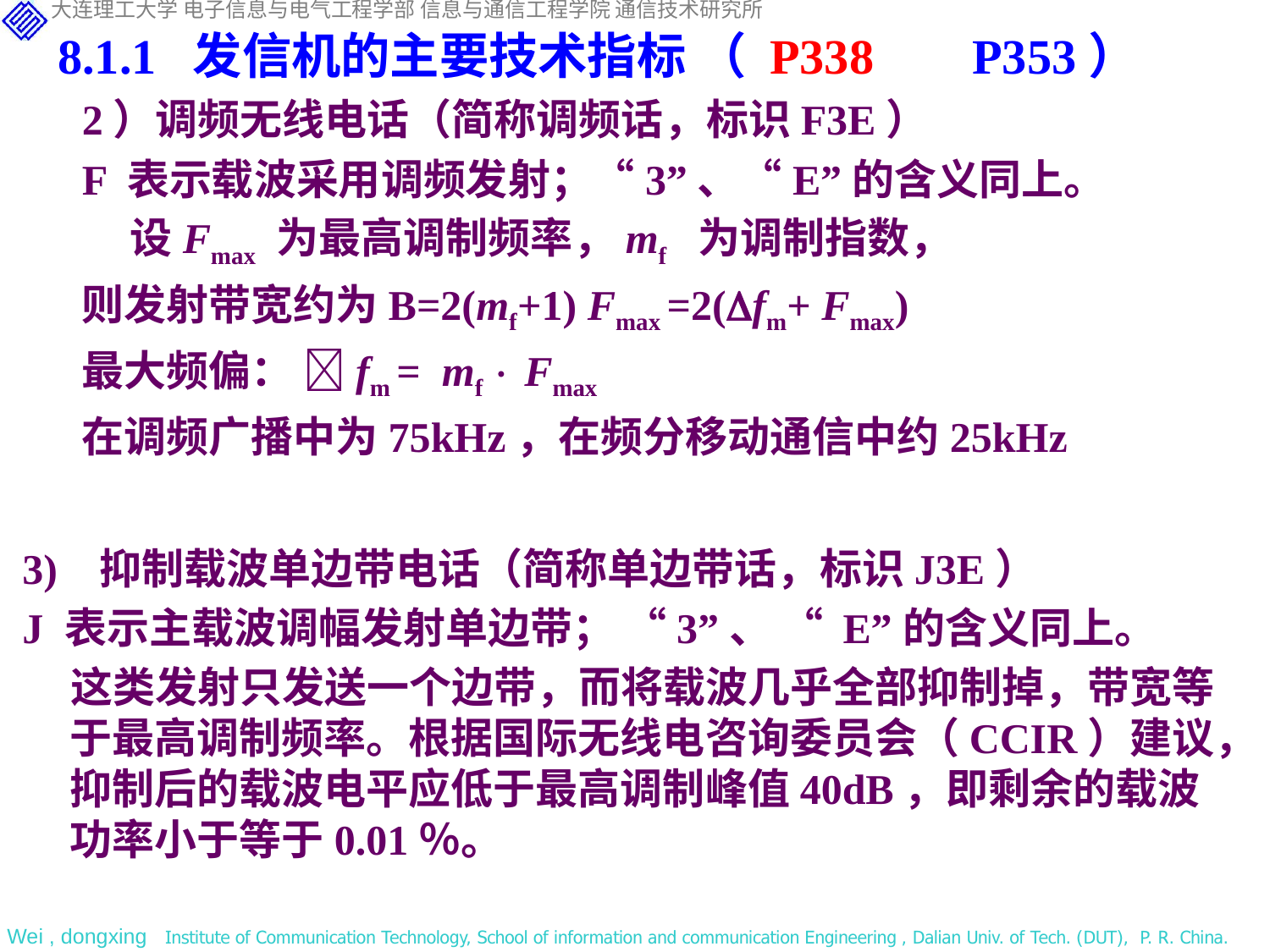

8.1.1  发信机的主要技术指标 （ P338        P353）
2）调频无线电话（简称调频话，标识F3E）
F 表示载波采用调频发射；“3”、“E”的含义同上。
    设Fmax 为最高调制频率，mf  为调制指数，
则发射带宽约为B=2(mf+1) Fmax =2(Δfm+ Fmax)
最大频偏： Δfm =  mf ⋅ Fmax
在调频广播中为75kHz，在频分移动通信中约25kHz
3)   抑制载波单边带电话（简称单边带话，标识J3E）
J 表示主载波调幅发射单边带； “3”、 “ E”的含义同上。
    这类发射只发送一个边带，而将载波几乎全部抑制掉，带宽等于最高调制频率。根据国际无线电咨询委员会（CCIR）建议，抑制后的载波电平应低于最高调制峰值40dB，即剩余的载波功率小于等于0.01％。